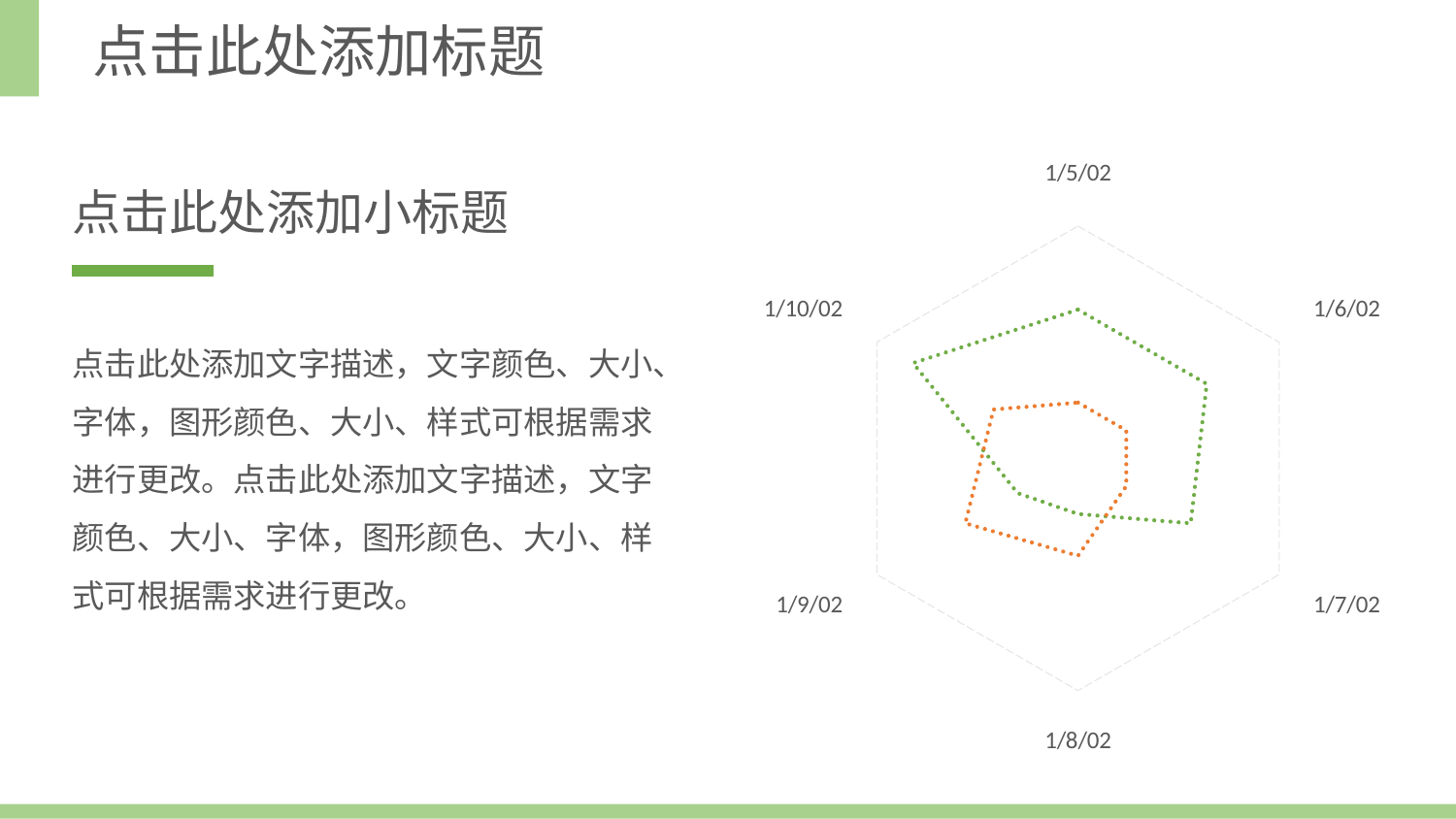

点击此处添加标题

### Chart

| Category | Series 1 | Series 2 |
|---|---|---|
| 37261 | 32.0 | 12.0 |
| 37262 | 32.0 | 12.0 |
| 37263 | 28.0 | 12.0 |
| 37264 | 12.0 | 21.0 |
| 37265 | 15.0 | 28.0 |
| 37266 | 41.0 | 21.0 |
点击此处添加小标题
点击此处添加文字描述，文字颜色、大小、字体，图形颜色、大小、样式可根据需求进行更改。点击此处添加文字描述，文字颜色、大小、字体，图形颜色、大小、样式可根据需求进行更改。